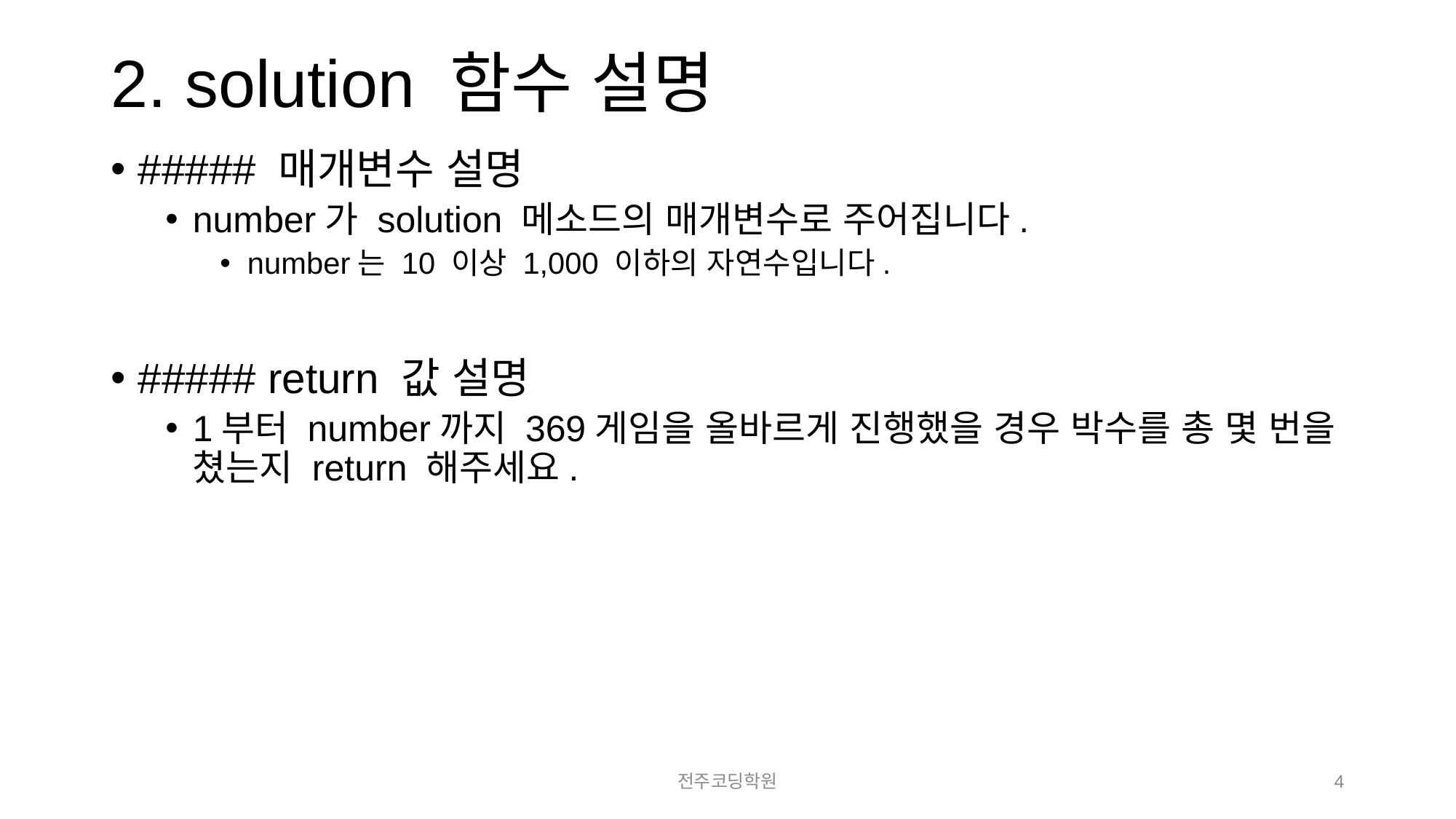

# 2. solution 함수 설명
##### 매개변수 설명
number가 solution 메소드의 매개변수로 주어집니다.
number는 10 이상 1,000 이하의 자연수입니다.

##### return 값 설명
1부터 number까지 369게임을 올바르게 진행했을 경우 박수를 총 몇 번을 쳤는지 return 해주세요.
전주코딩학원
4